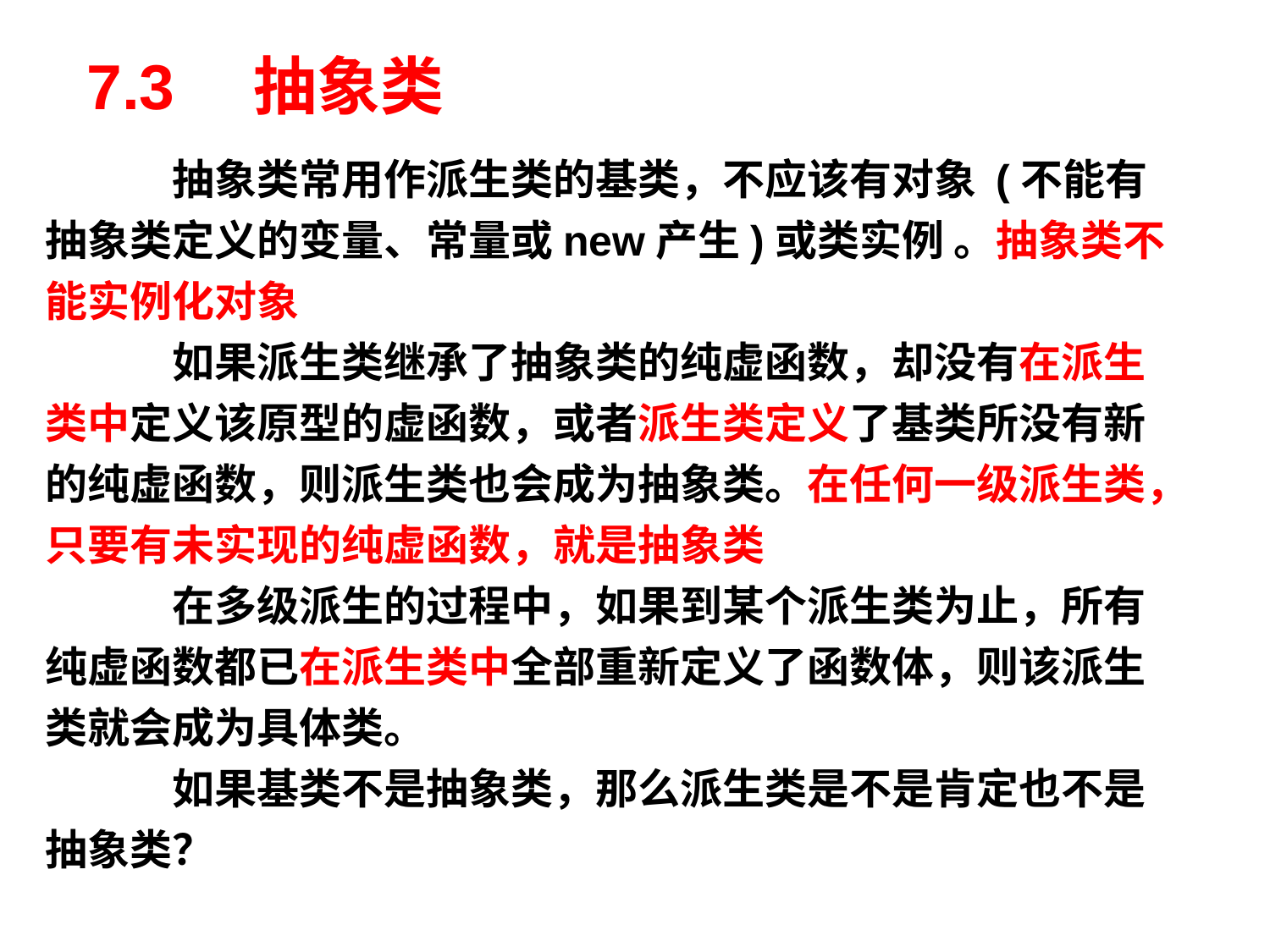

# 7.3　抽象类
	抽象类常用作派生类的基类，不应该有对象 (不能有抽象类定义的变量、常量或new产生)或类实例 。抽象类不能实例化对象
	如果派生类继承了抽象类的纯虚函数，却没有在派生类中定义该原型的虚函数，或者派生类定义了基类所没有新的纯虚函数，则派生类也会成为抽象类。在任何一级派生类，只要有未实现的纯虚函数，就是抽象类
	在多级派生的过程中，如果到某个派生类为止，所有纯虚函数都已在派生类中全部重新定义了函数体，则该派生类就会成为具体类。
	如果基类不是抽象类，那么派生类是不是肯定也不是抽象类？